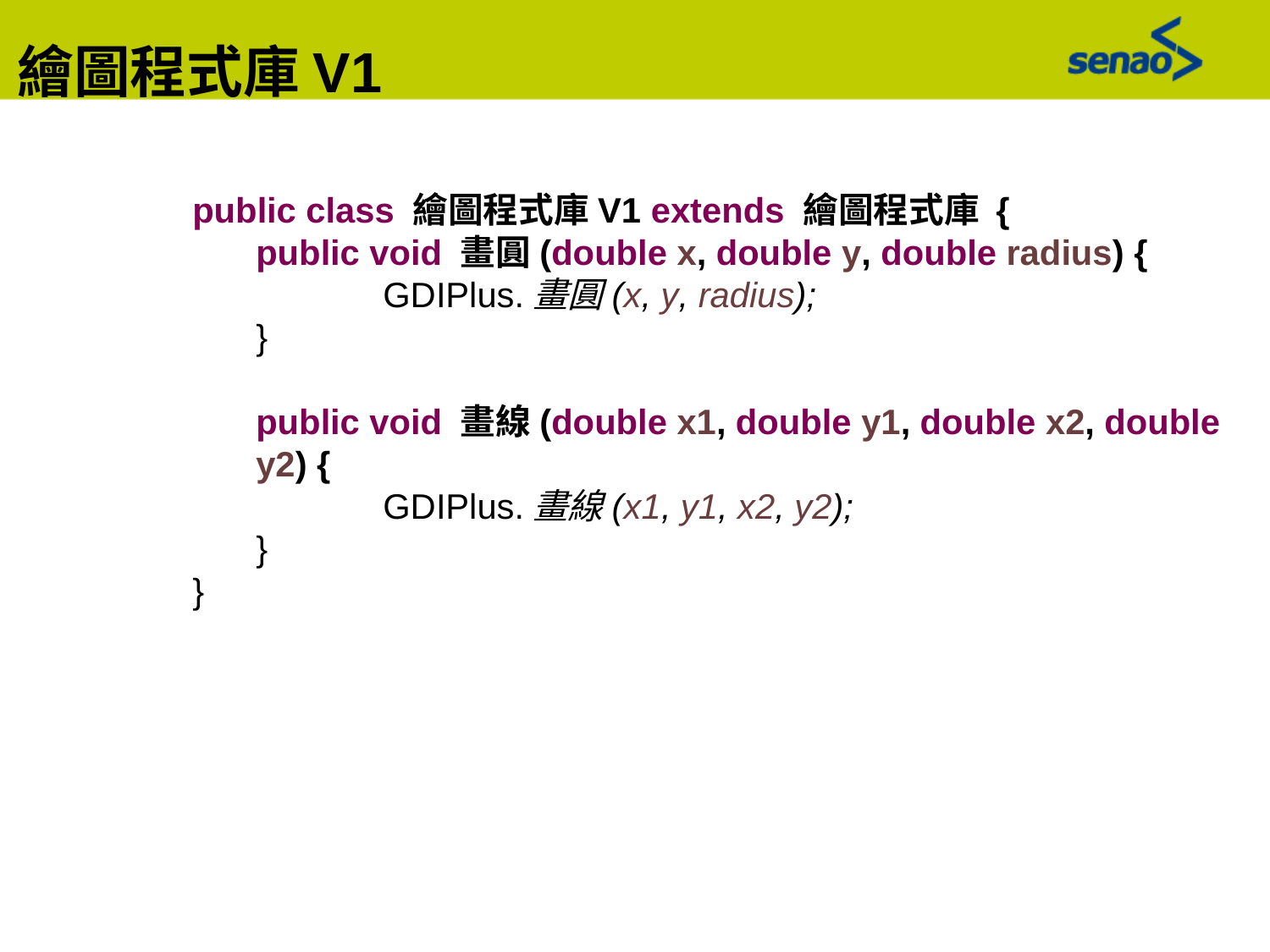

繪圖程式庫V1
public class 繪圖程式庫V1 extends 繪圖程式庫 {
public void 畫圓(double x, double y, double radius) {
	GDIPlus.畫圓(x, y, radius);
}

public void 畫線(double x1, double y1, double x2, double y2) {
	GDIPlus.畫線(x1, y1, x2, y2);
}
}